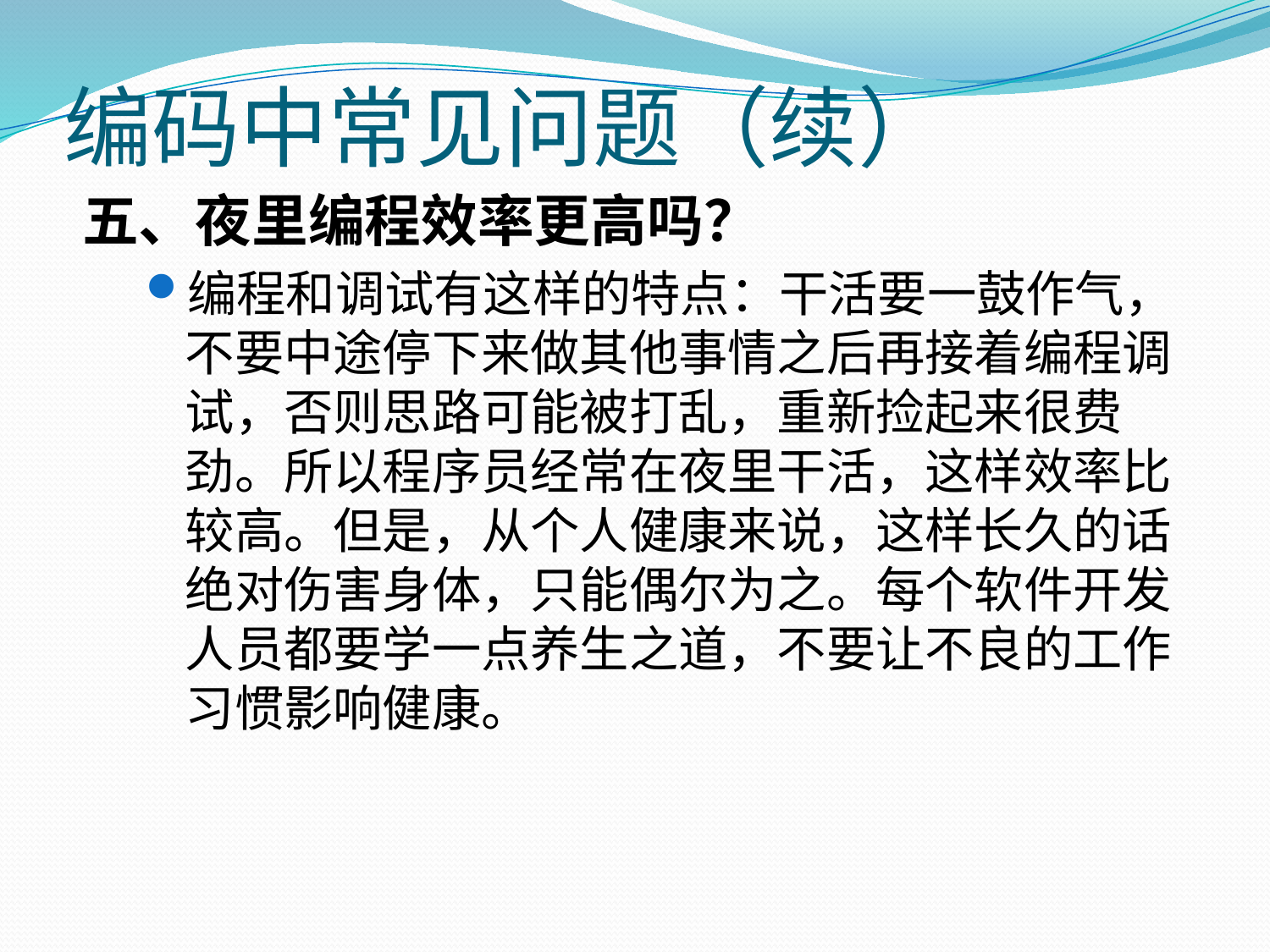

# 编码中常见问题（续）
五、夜里编程效率更高吗？
编程和调试有这样的特点：干活要一鼓作气，不要中途停下来做其他事情之后再接着编程调试，否则思路可能被打乱，重新捡起来很费劲。所以程序员经常在夜里干活，这样效率比较高。但是，从个人健康来说，这样长久的话绝对伤害身体，只能偶尔为之。每个软件开发人员都要学一点养生之道，不要让不良的工作习惯影响健康。